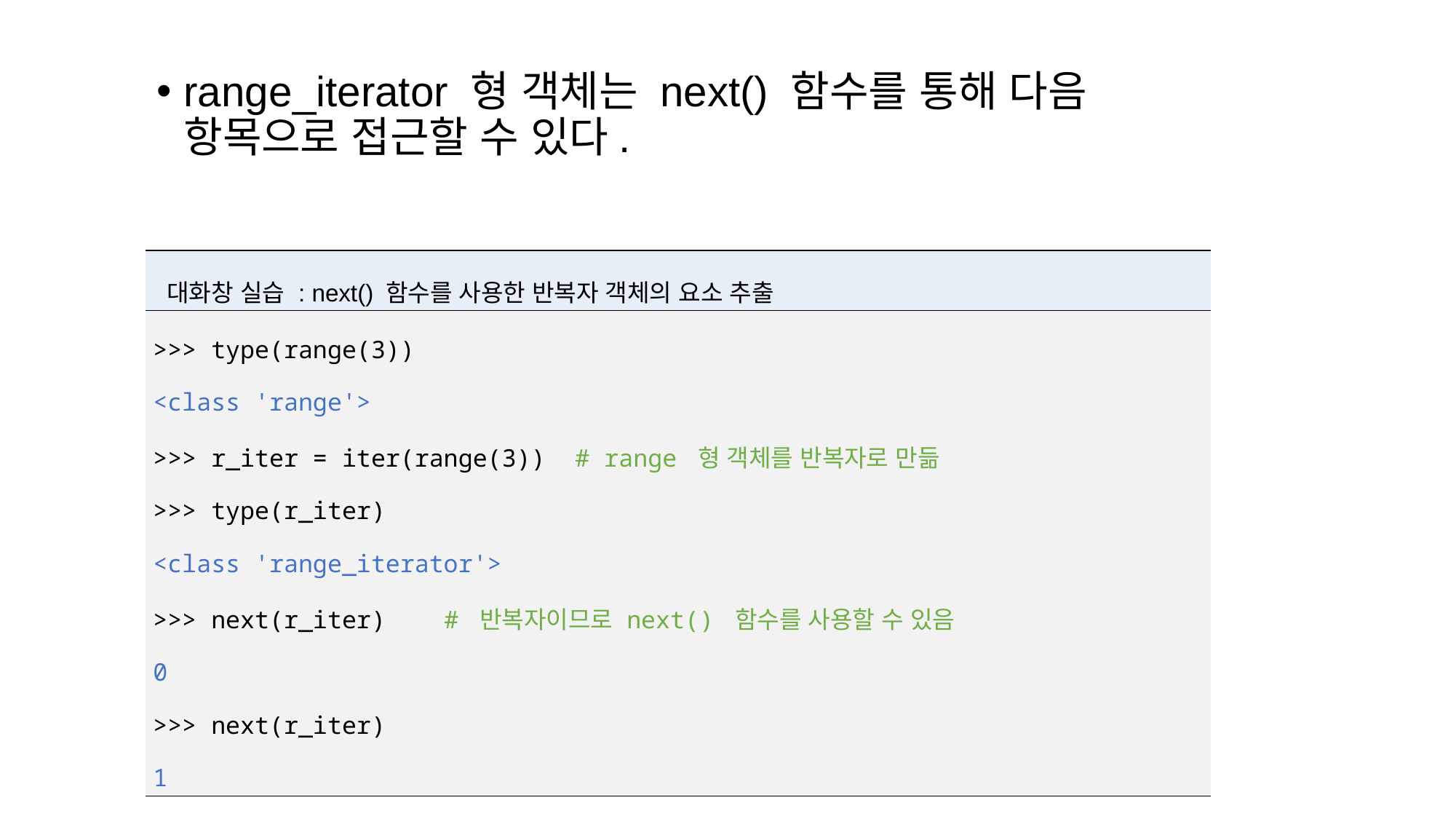

range_iterator 형 객체는 next() 함수를 통해 다음 항목으로 접근할 수 있다.
| 대화창 실습 : next() 함수를 사용한 반복자 객체의 요소 추출 |
| --- |
| >>> type(range(3)) <class 'range'> >>> r\_iter = iter(range(3)) # range 형 객체를 반복자로 만듦 >>> type(r\_iter) <class 'range\_iterator'> >>> next(r\_iter) # 반복자이므로 next() 함수를 사용할 수 있음 0 >>> next(r\_iter) 1 |